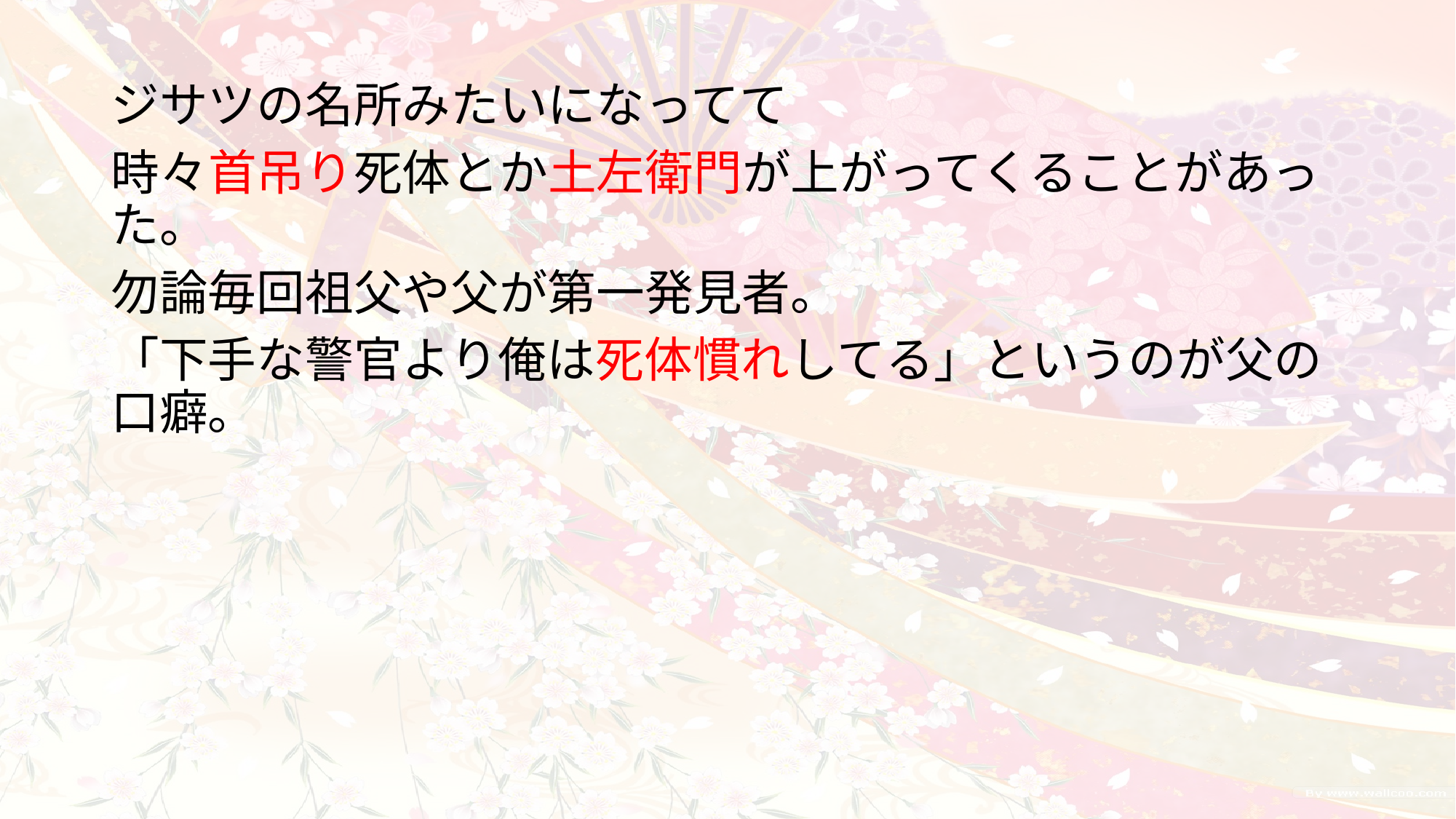

ジサツの名所みたいになってて
時々首吊り死体とか土左衛門が上がってくることがあった。
勿論毎回祖父や父が第一発見者。
「下手な警官より俺は死体慣れしてる」というのが父の口癖。